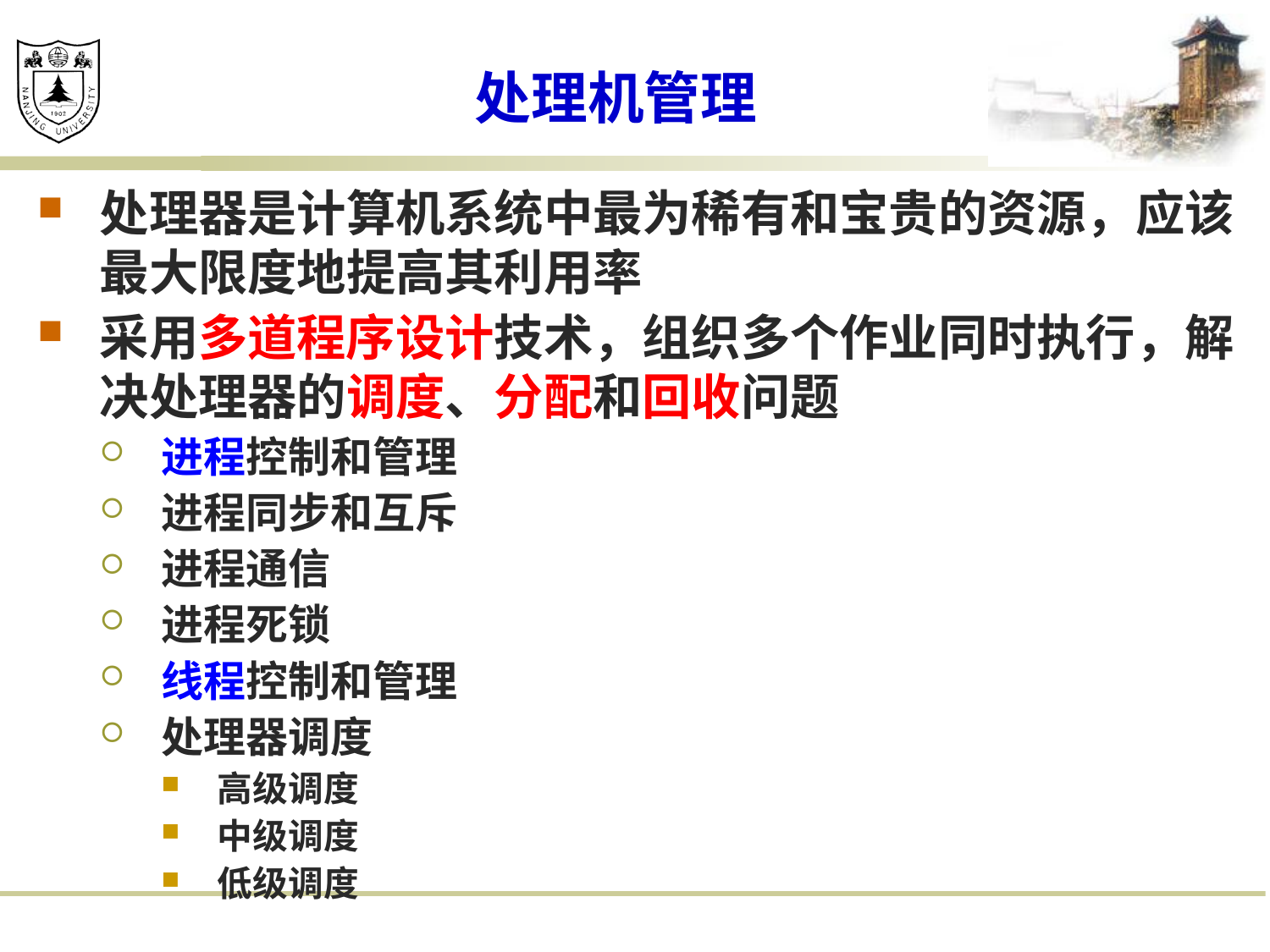

# 处理机管理
处理器是计算机系统中最为稀有和宝贵的资源，应该最大限度地提高其利用率
采用多道程序设计技术，组织多个作业同时执行，解决处理器的调度、分配和回收问题
进程控制和管理
进程同步和互斥
进程通信
进程死锁
线程控制和管理
处理器调度
高级调度
中级调度
低级调度

37